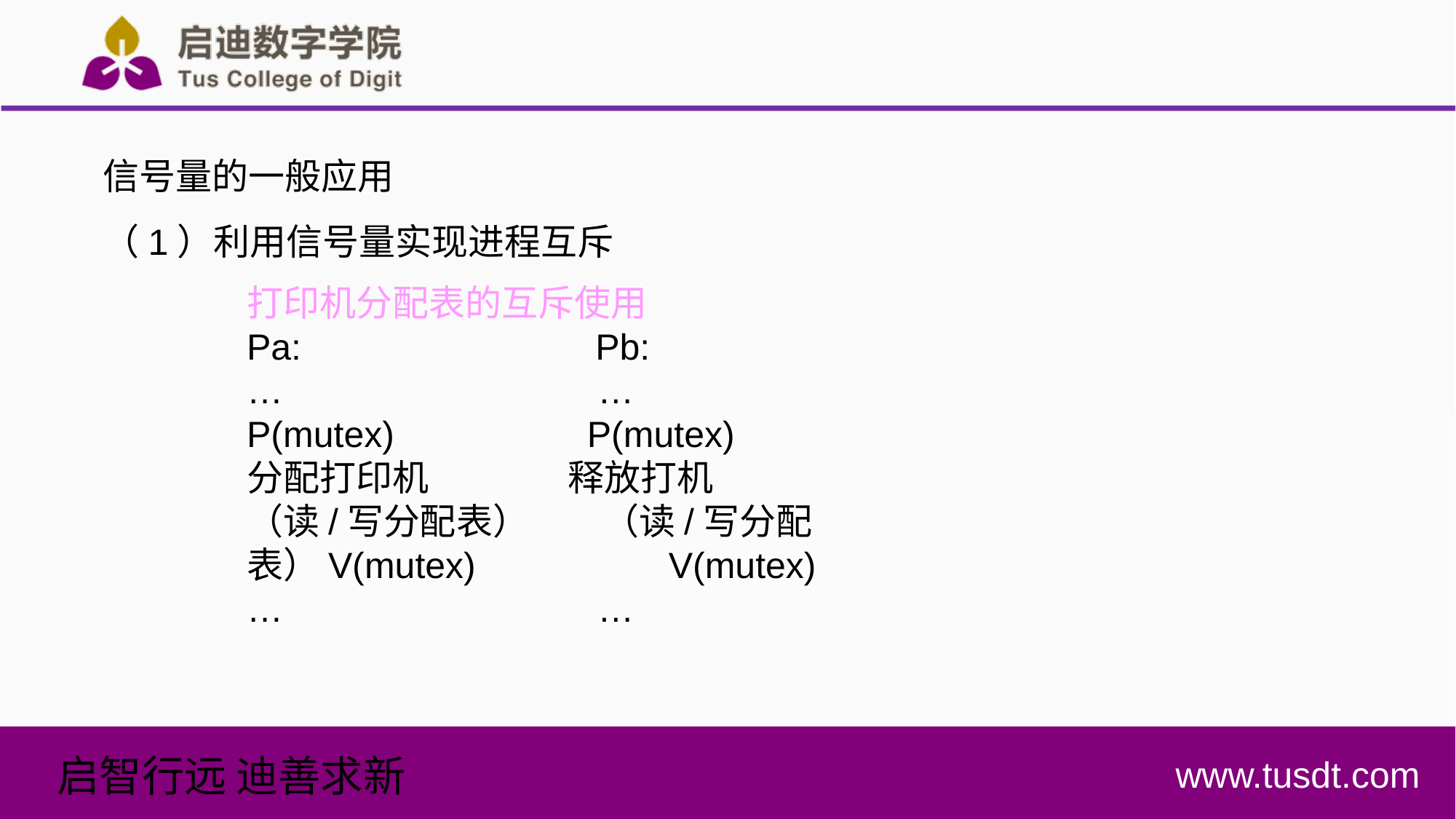

信号量的一般应用
（1）利用信号量实现进程互斥
打印机分配表的互斥使用
Pa:                             Pb:
…                               …
P(mutex)                   P(mutex)
分配打印机                 释放打机
（读/写分配表）         （读/写分配表）V(mutex)                   V(mutex)
…                               …